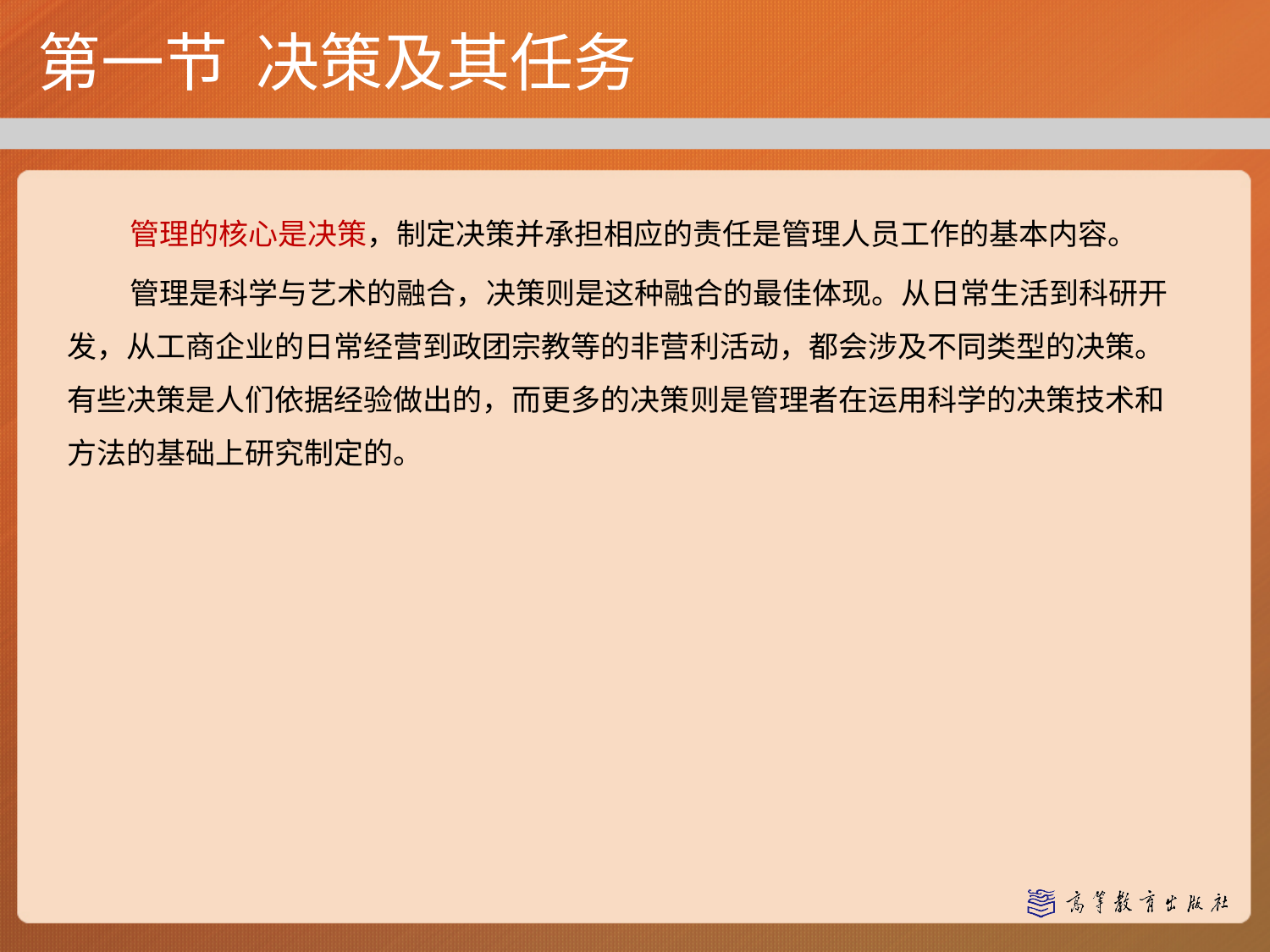

第一节  决策及其任务
管理的核心是决策，制定决策并承担相应的责任是管理人员工作的基本内容。
管理是科学与艺术的融合，决策则是这种融合的最佳体现。从日常生活到科研开发，从工商企业的日常经营到政团宗教等的非营利活动，都会涉及不同类型的决策。有些决策是人们依据经验做出的，而更多的决策则是管理者在运用科学的决策技术和方法的基础上研究制定的。